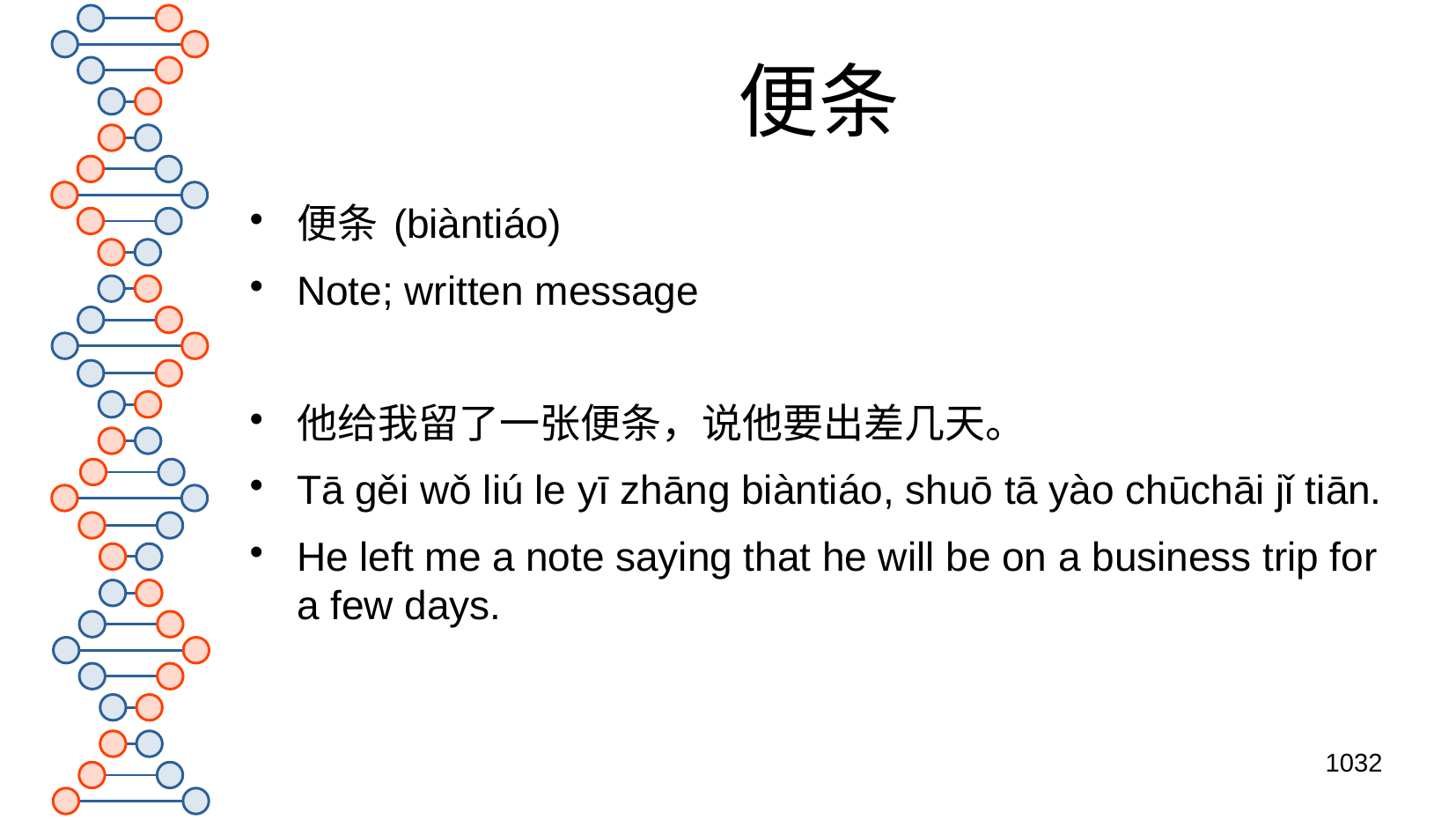

# 便条
便条 (biàntiáo)
Note; written message

他给我留了一张便条，说他要出差几天。
Tā gěi wǒ liú le yī zhāng biàntiáo, shuō tā yào chūchāi jǐ tiān.
He left me a note saying that he will be on a business trip for a few days.

1032